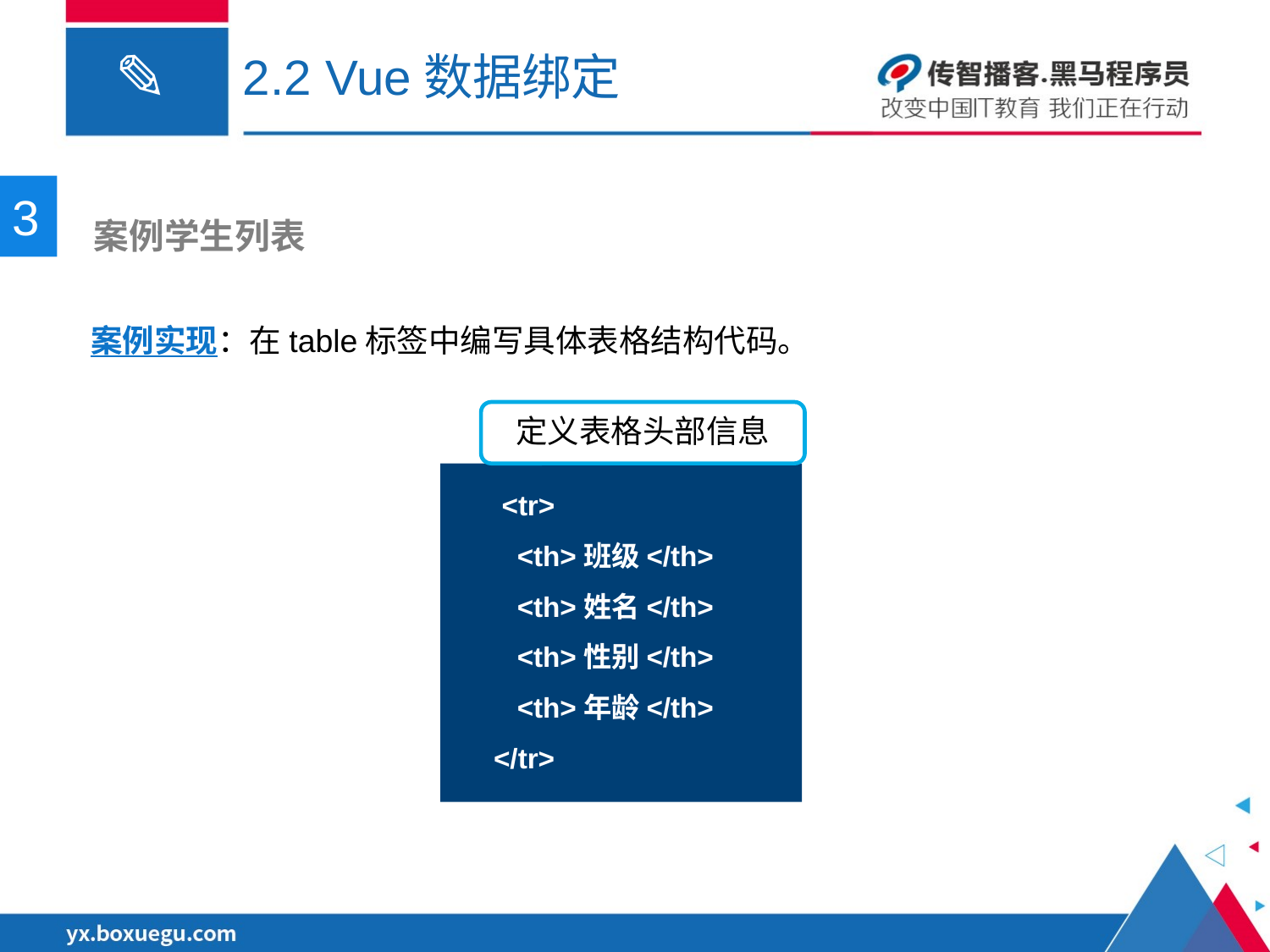

# 2.2 Vue数据绑定

3
  案例学生列表
案例实现：在table标签中编写具体表格结构代码。
定义表格头部信息

     <tr>
       <th>班级</th>
       <th>姓名</th>
       <th>性别</th>
       <th>年龄</th>
    </tr>